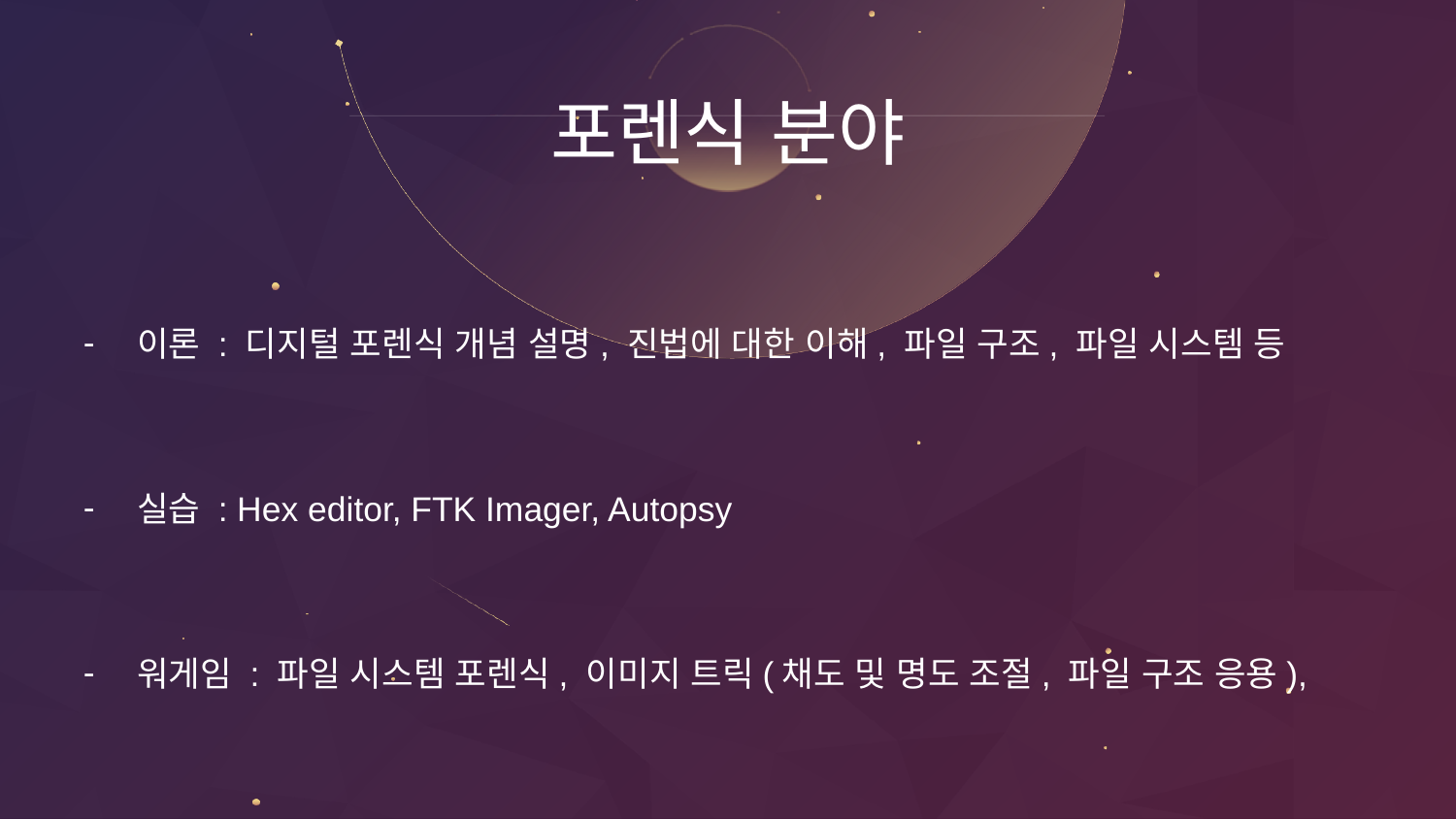

# 포렌식 분야
이론 : 디지털 포렌식 개념 설명, 진법에 대한 이해, 파일 구조, 파일 시스템 등

실습 : Hex editor, FTK Imager, Autopsy

워게임 : 파일 시스템 포렌식, 이미지 트릭(채도 및 명도 조절, 파일 구조 응용),